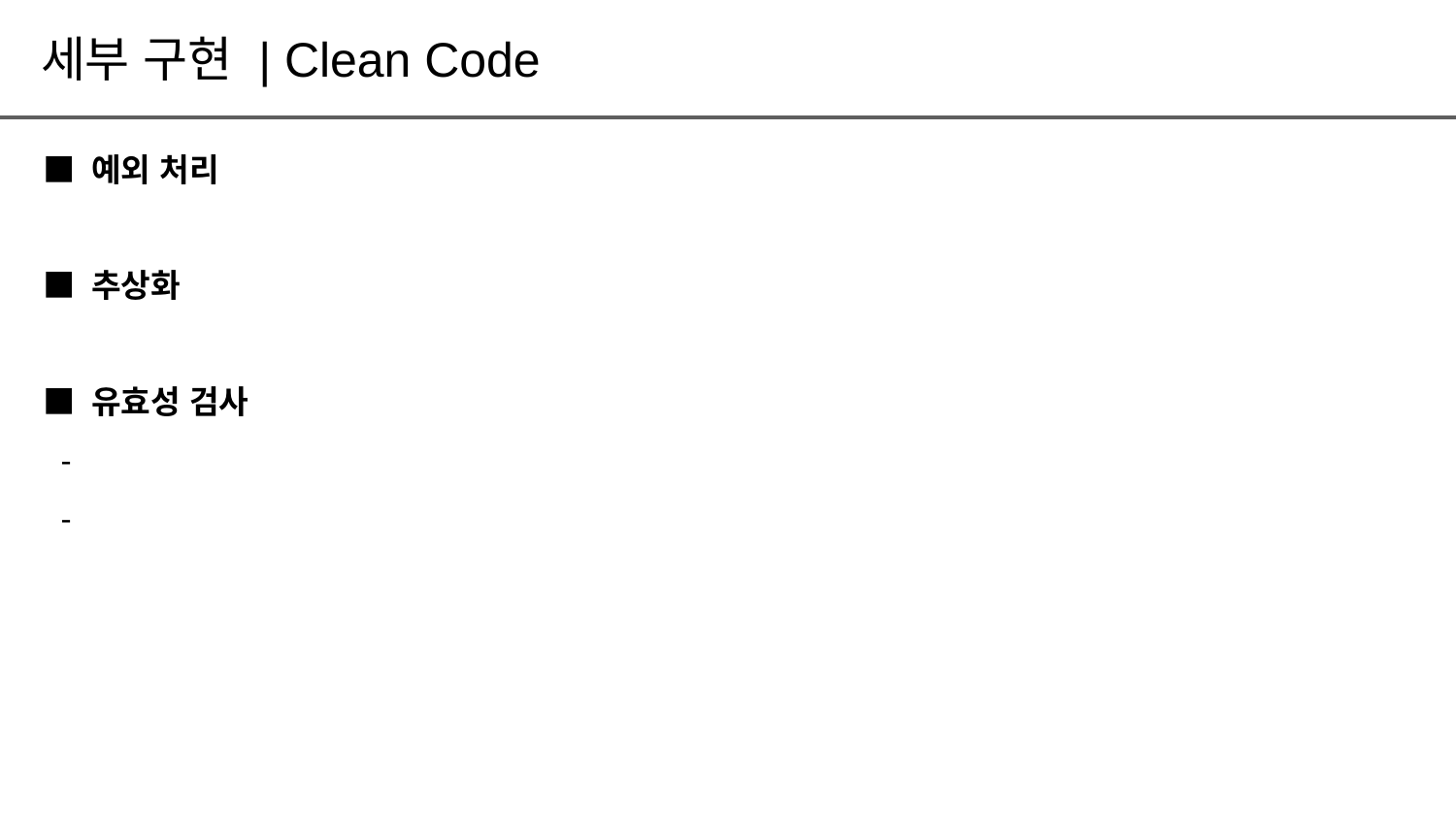

세부 구현 | Clean Code
■ 예외 처리

■ 추상화

■ 유효성 검사
  -
  -